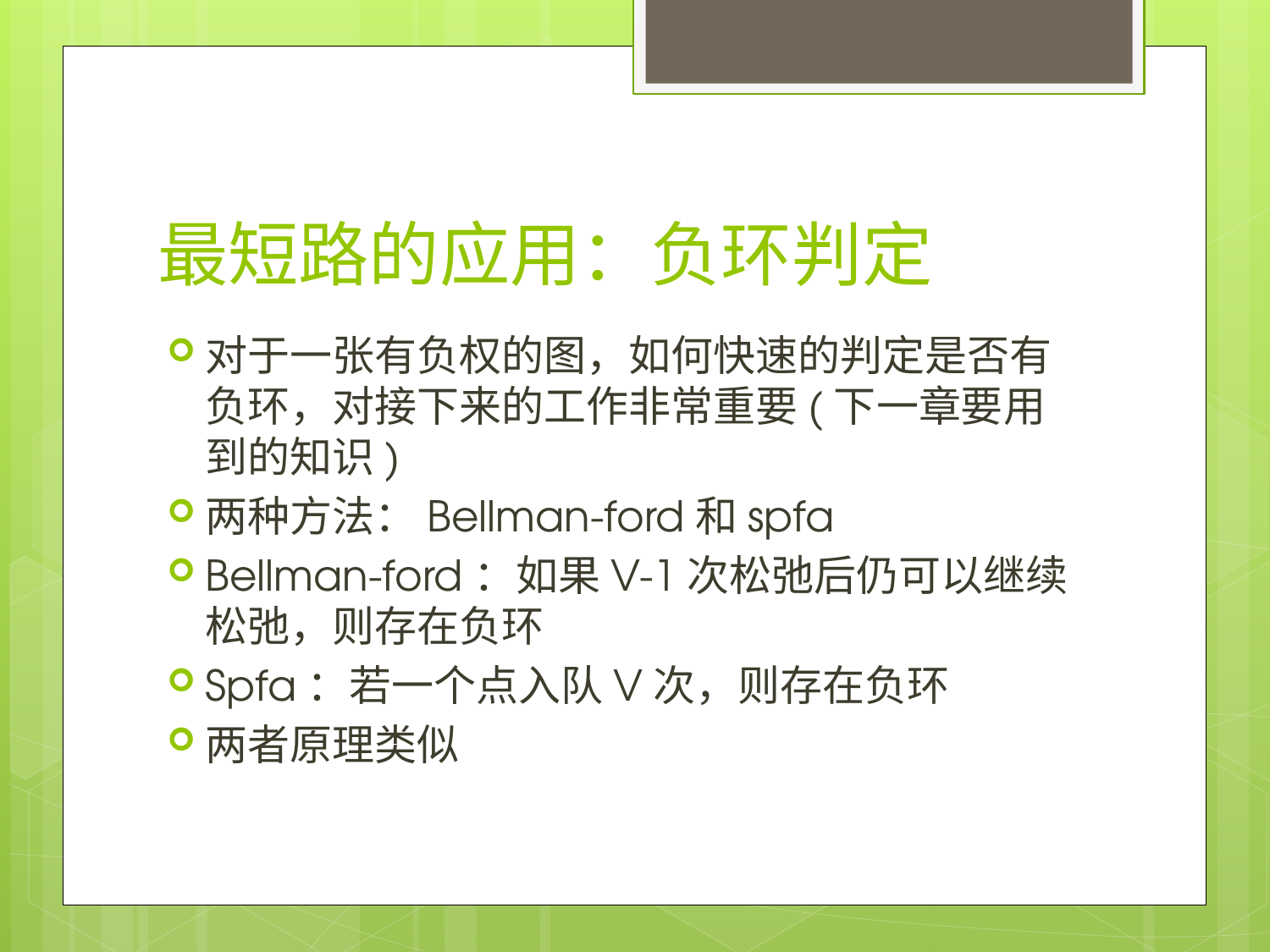

# 最短路的应用：负环判定
对于一张有负权的图，如何快速的判定是否有负环，对接下来的工作非常重要(下一章要用到的知识)
两种方法：Bellman-ford和spfa
Bellman-ford：如果V-1次松弛后仍可以继续松弛，则存在负环
Spfa：若一个点入队V次，则存在负环
两者原理类似